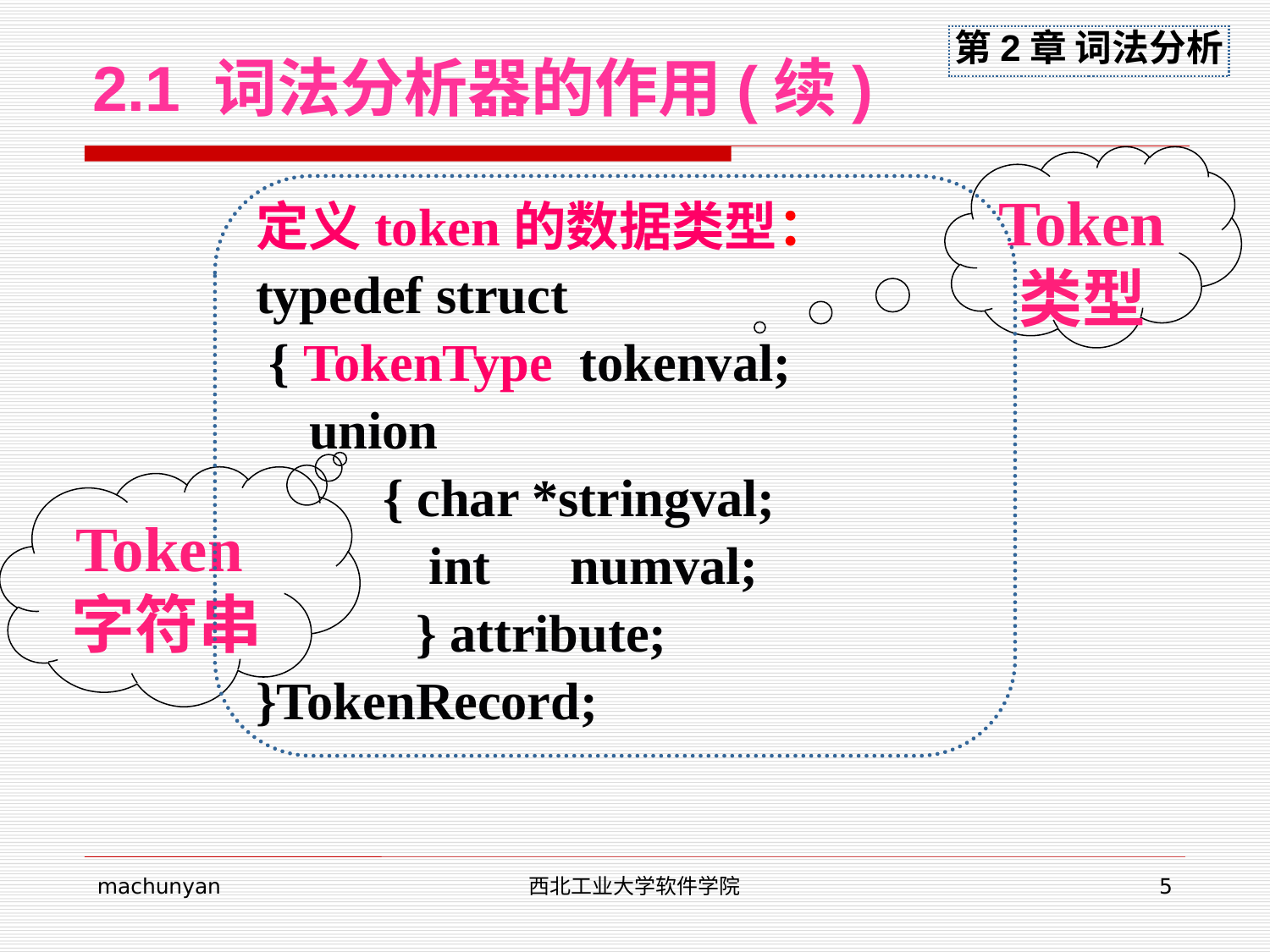

2.1 词法分析器的作用(续)
Token类型
定义token的数据类型：
typedef struct
 { TokenType  tokenval;
    union
	{ char *stringval;
             int      numval;
            } attribute;
}TokenRecord;
Token字符串
machunyan

西北工业大学软件学院
5
5